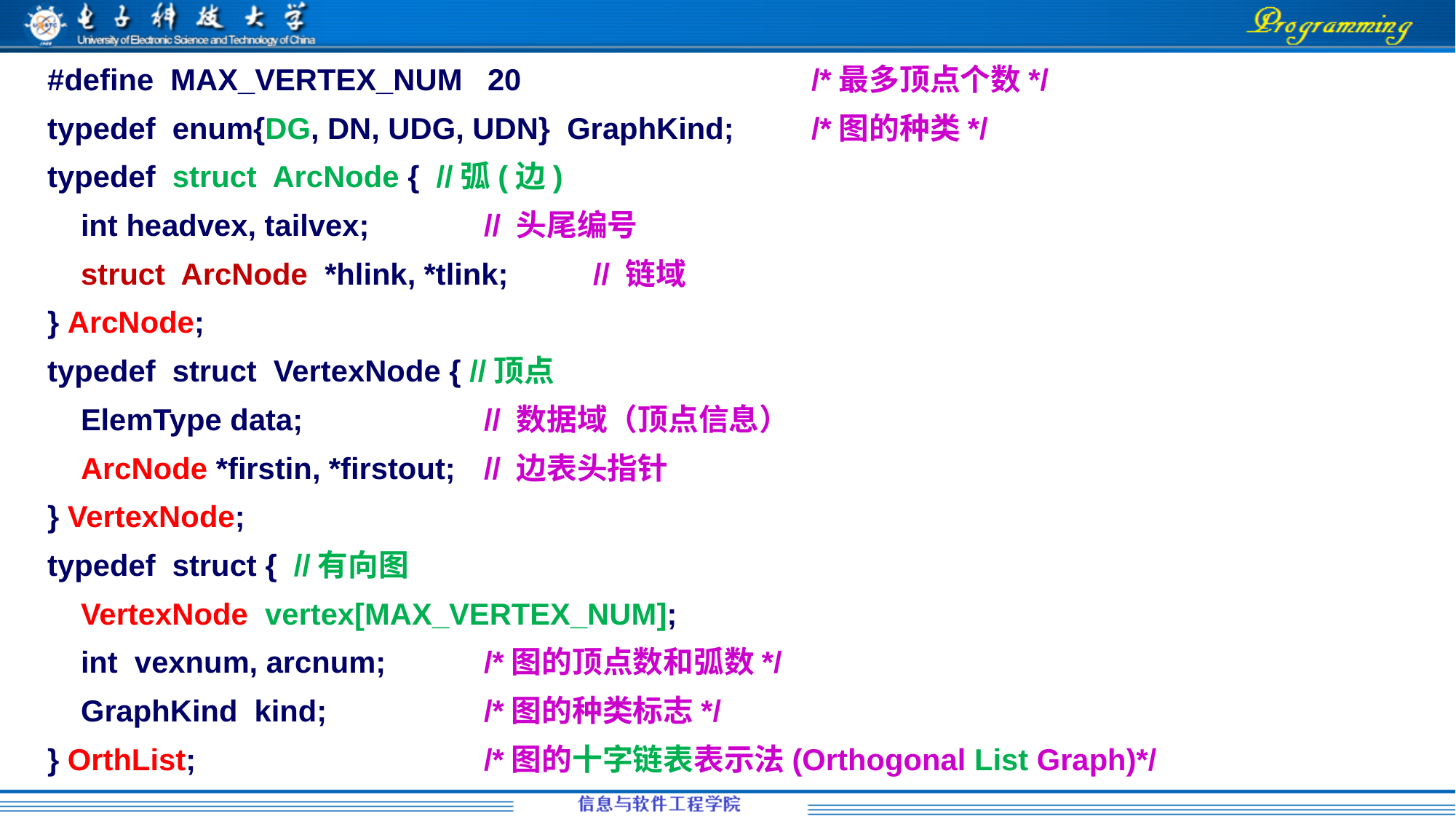

#define  MAX_VERTEX_NUM   20 			/*最多顶点个数*/
typedef  enum{DG, DN, UDG, UDN}  GraphKind;	/*图的种类*/
typedef  struct  ArcNode {  //弧(边)
    int headvex, tailvex;		// 头尾编号
    struct  ArcNode  *hlink, *tlink;	// 链域
} ArcNode;
typedef  struct  VertexNode { //顶点
    ElemType data; 		// 数据域（顶点信息）
    ArcNode *firstin, *firstout;	// 边表头指针
} VertexNode;
typedef  struct {  //有向图
    VertexNode  vertex[MAX_VERTEX_NUM];
    int  vexnum, arcnum;	/*图的顶点数和弧数*/
    GraphKind  kind;		/*图的种类标志*/
} OrthList; 			/*图的十字链表表示法(Orthogonal List Graph)*/